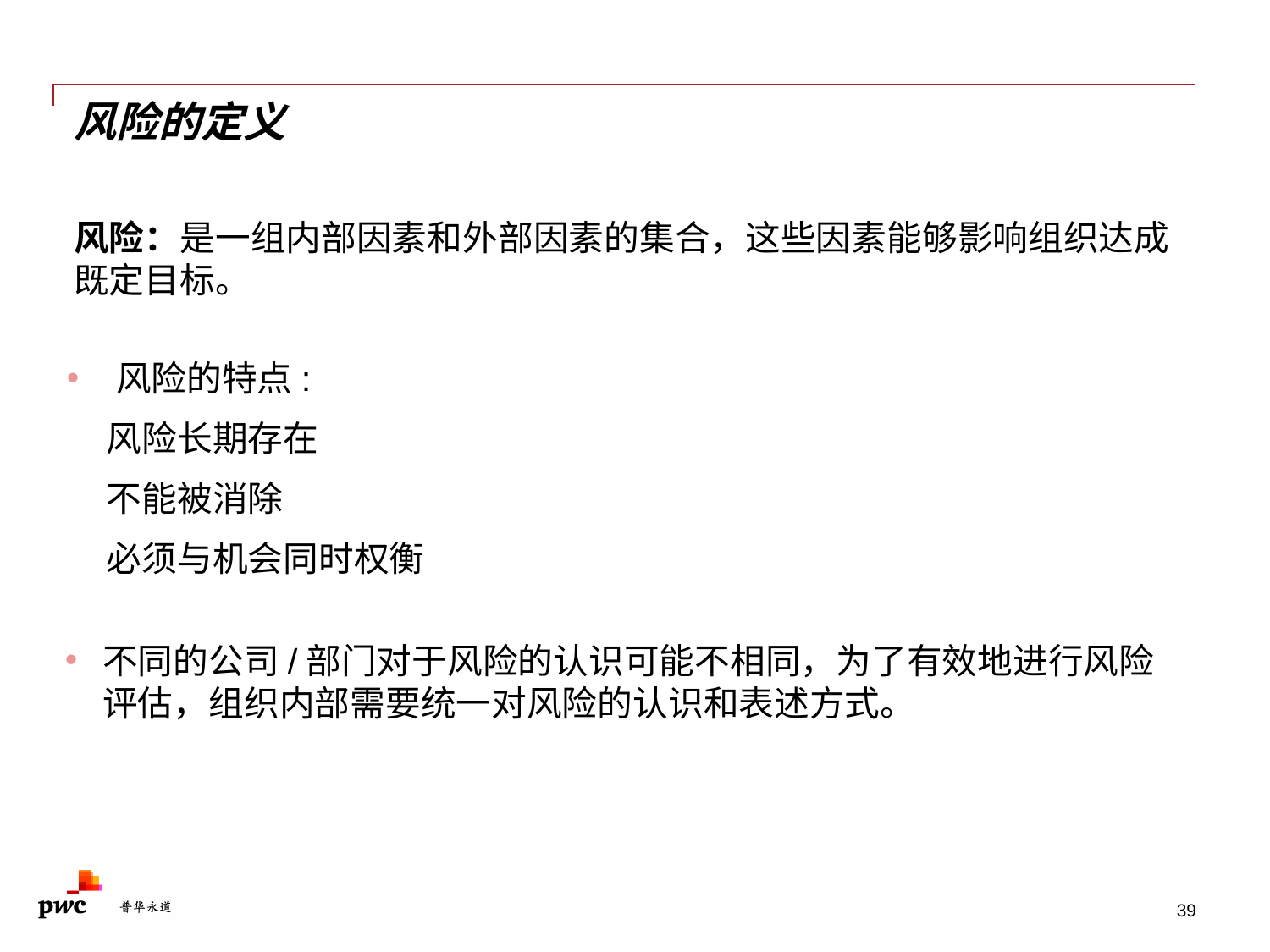

# 风险的定义
风险：是一组内部因素和外部因素的集合，这些因素能够影响组织达成既定目标。

风险的特点:
    风险长期存在
    不能被消除
    必须与机会同时权衡
不同的公司/部门对于风险的认识可能不相同，为了有效地进行风险评估，组织内部需要统一对风险的认识和表述方式。
39